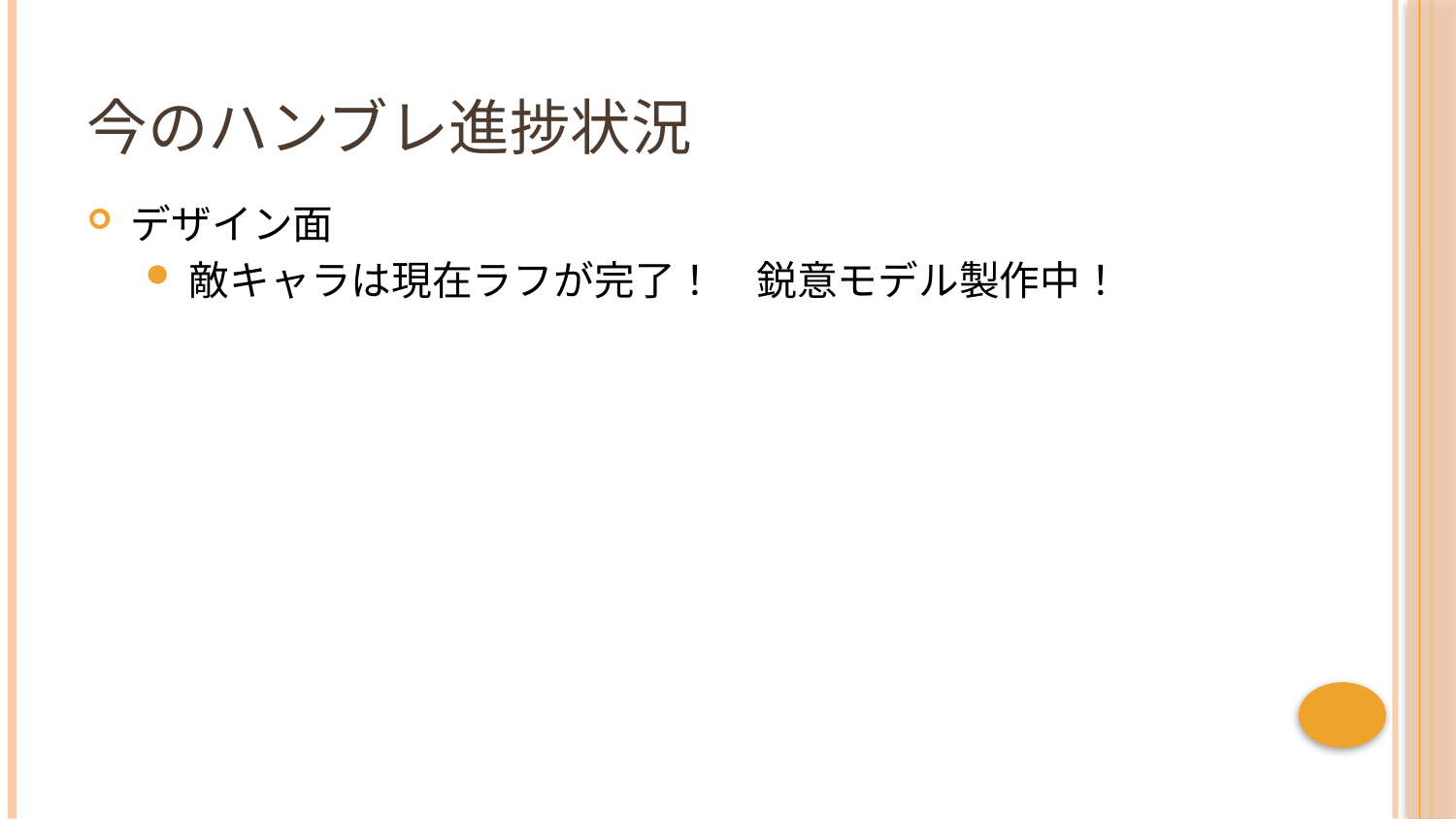

# 今のハンブレ進捗状況
デザイン面
敵キャラは現在ラフが完了！　鋭意モデル製作中！